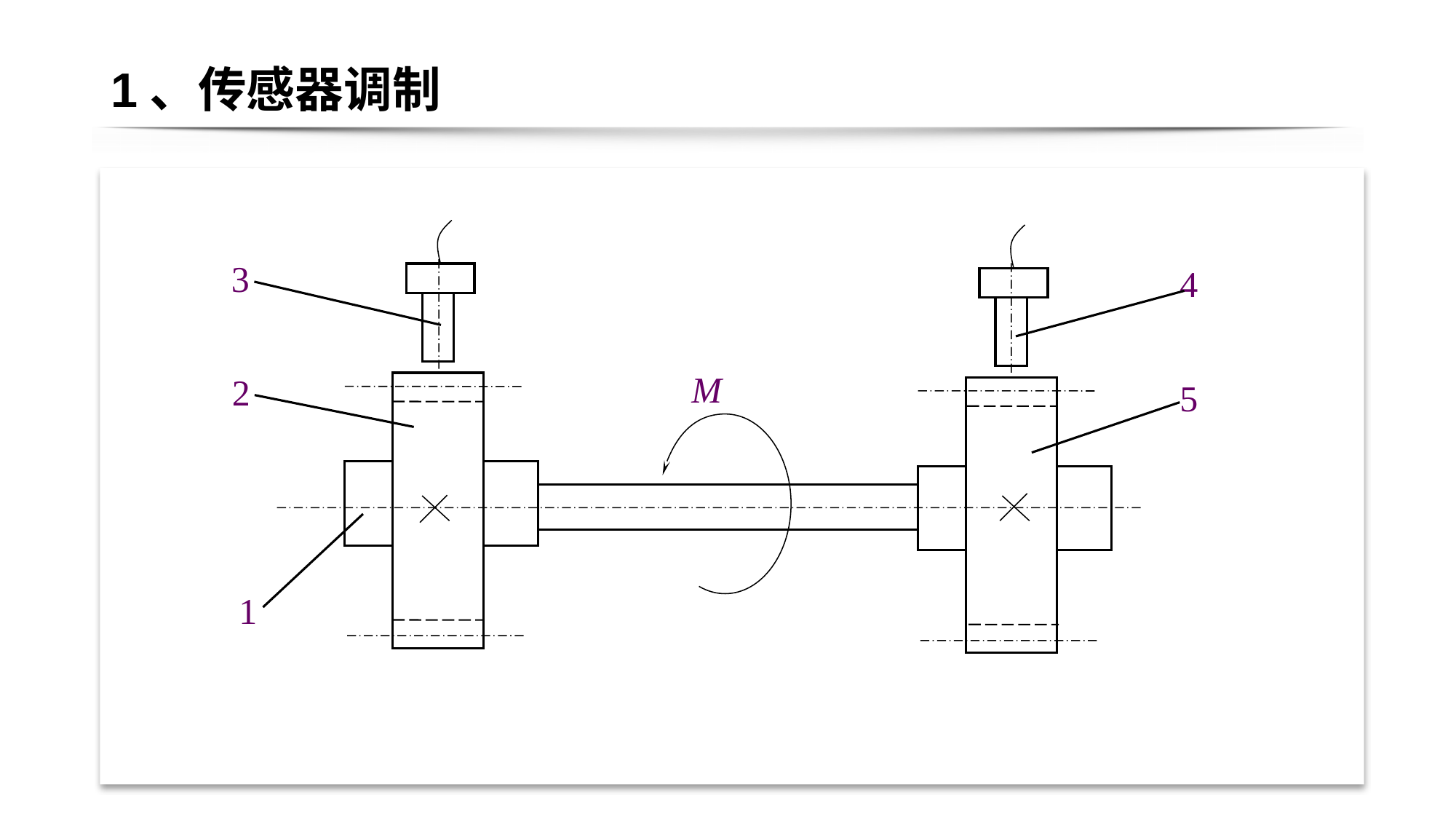

# 1、传感器调制

3
4

M
2
5

1